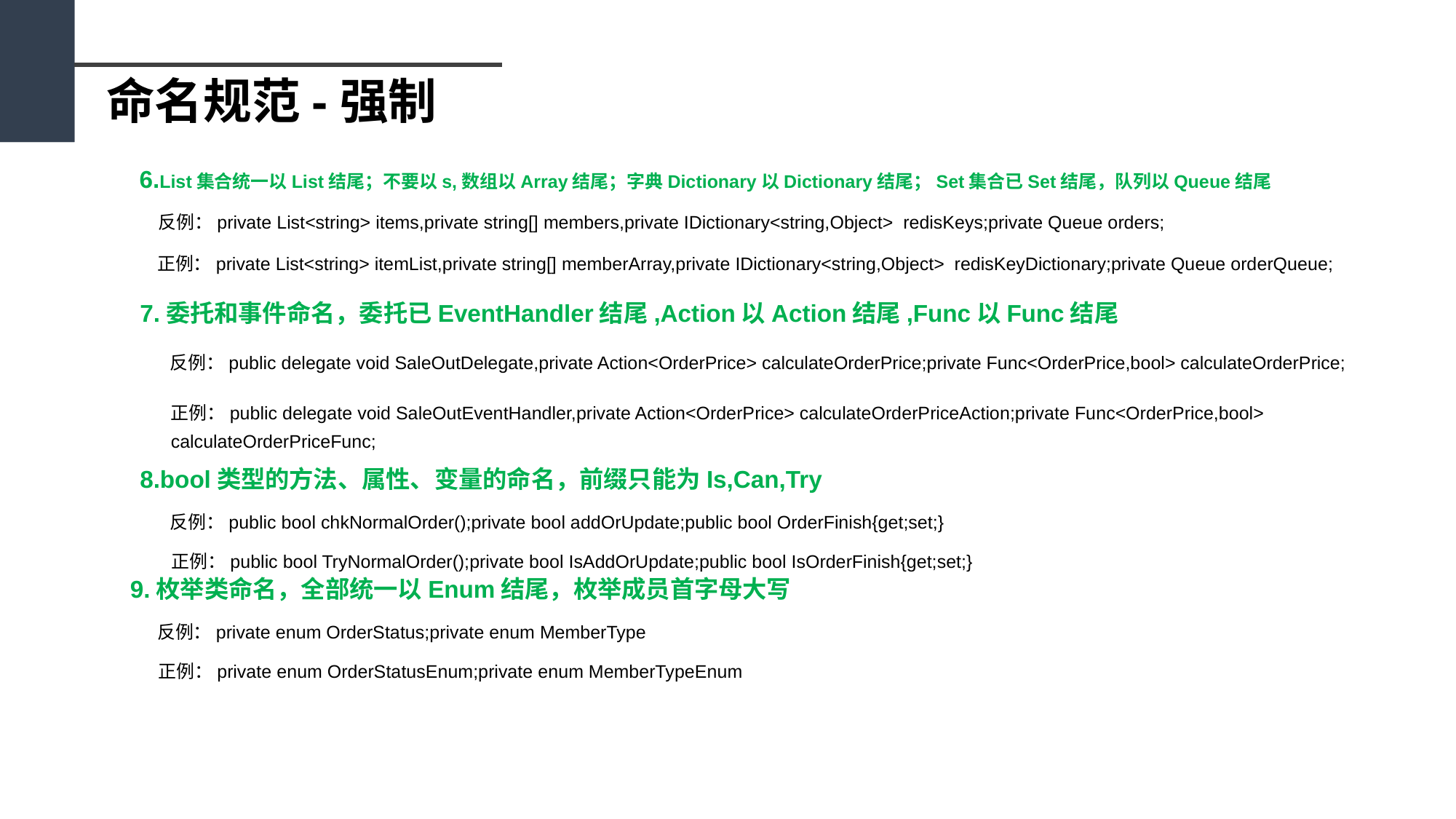

命名规范-强制
6.List集合统一以List结尾；不要以s,数组以Array结尾；字典Dictionary以Dictionary结尾；Set集合已Set结尾，队列以Queue结尾
反例：private List<string> items,private string[] members,private IDictionary<string,Object>  redisKeys;private Queue orders;
正例：private List<string> itemList,private string[] memberArray,private IDictionary<string,Object>  redisKeyDictionary;private Queue orderQueue;
7.委托和事件命名，委托已EventHandler结尾,Action以Action结尾,Func以Func结尾
反例：public delegate void SaleOutDelegate,private Action<OrderPrice> calculateOrderPrice;private Func<OrderPrice,bool> calculateOrderPrice;
正例：public delegate void SaleOutEventHandler,private Action<OrderPrice> calculateOrderPriceAction;private Func<OrderPrice,bool> calculateOrderPriceFunc;
8.bool类型的方法、属性、变量的命名，前缀只能为Is,Can,Try
反例：public bool chkNormalOrder();private bool addOrUpdate;public bool OrderFinish{get;set;}
正例：public bool TryNormalOrder();private bool IsAddOrUpdate;public bool IsOrderFinish{get;set;}
9.枚举类命名，全部统一以Enum结尾，枚举成员首字母大写
反例：private enum OrderStatus;private enum MemberType
正例：private enum OrderStatusEnum;private enum MemberTypeEnum